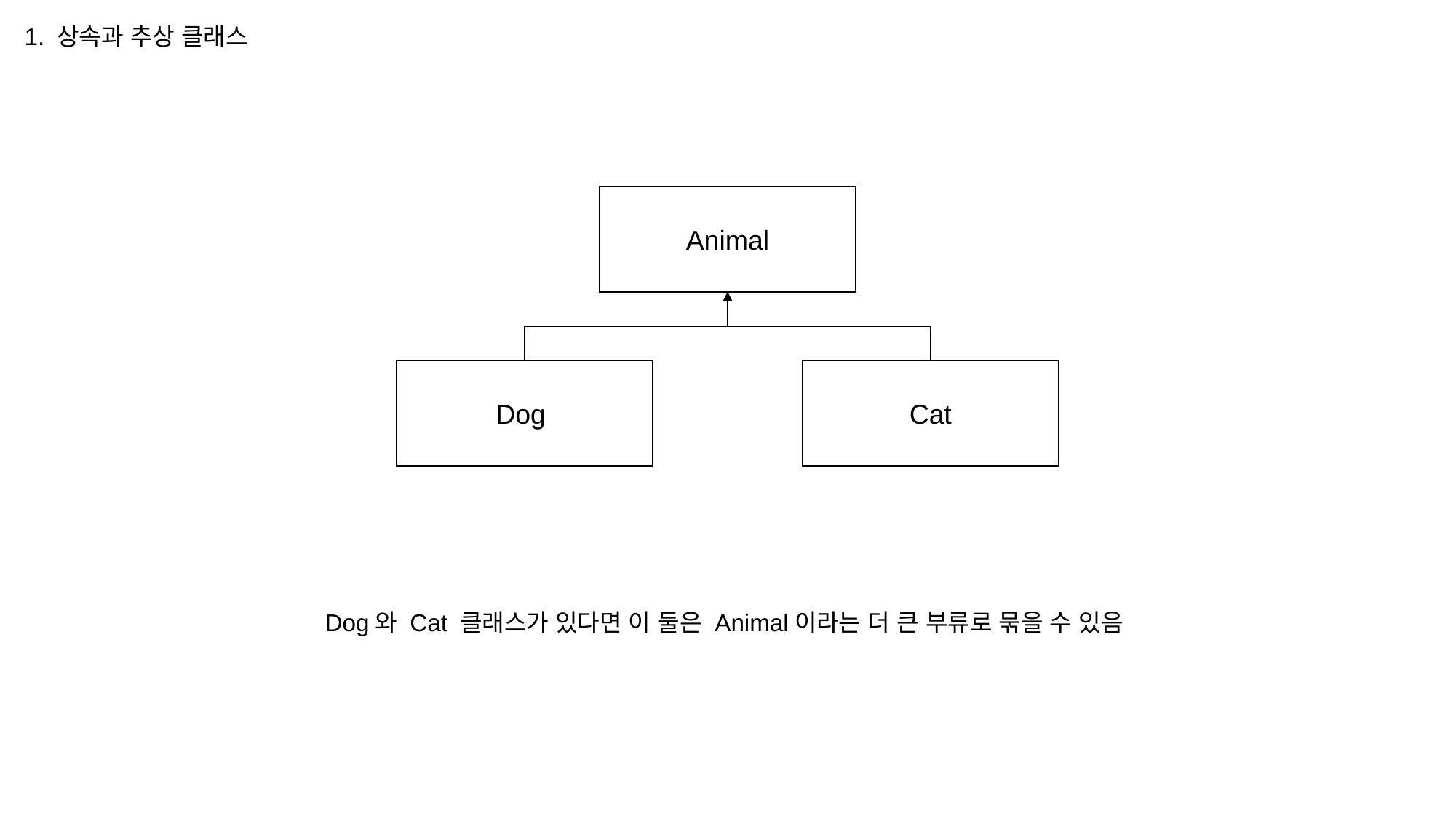

1. 상속과 추상 클래스
Animal
Dog
Cat
Dog와 Cat 클래스가 있다면 이 둘은 Animal이라는 더 큰 부류로 묶을 수 있음